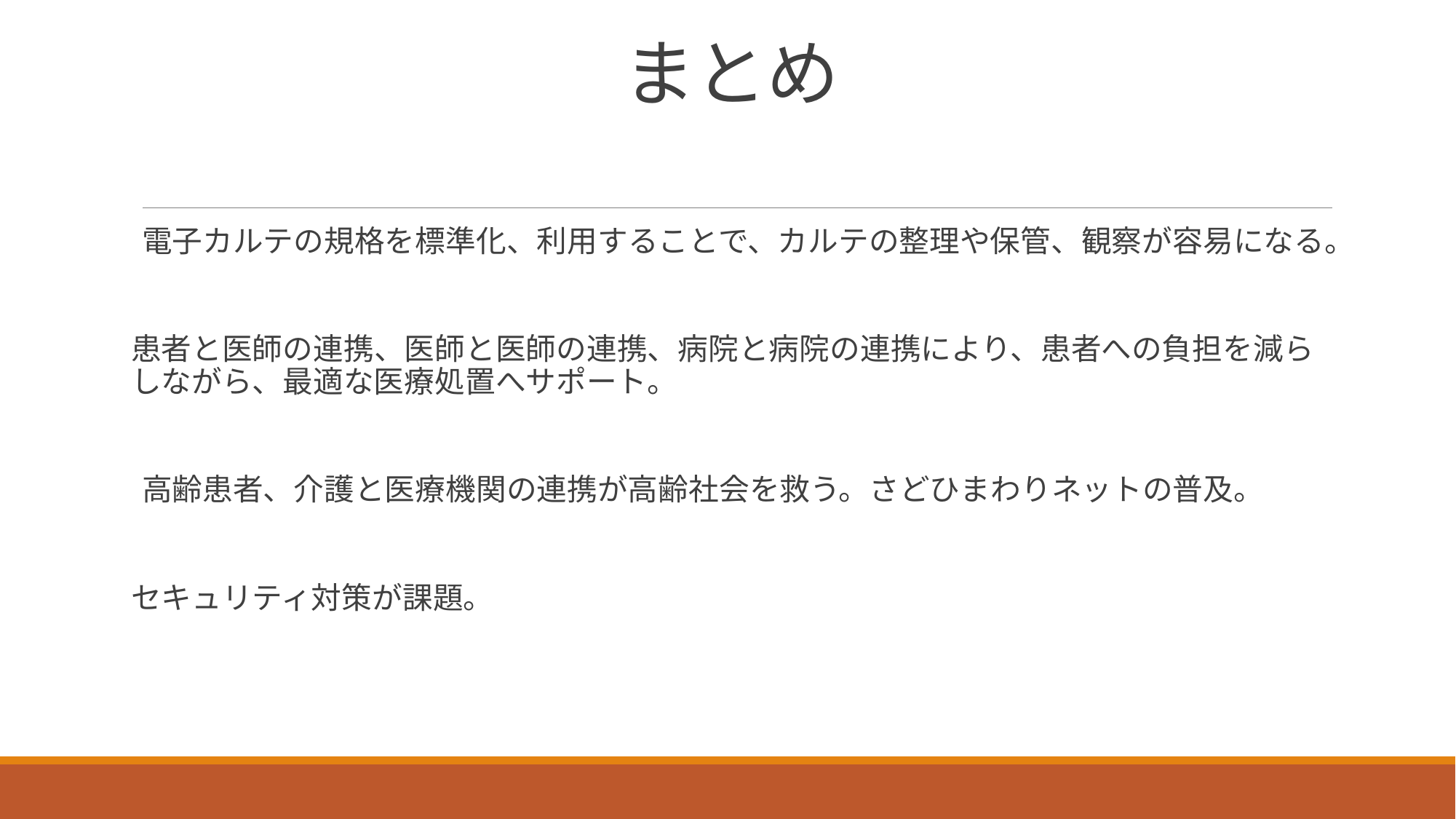

# まとめ
電子カルテの規格を標準化、利用することで、カルテの整理や保管、観察が容易になる。

患者と医師の連携、医師と医師の連携、病院と病院の連携により、患者への負担を減らしながら、最適な医療処置へサポート。

高齢患者、介護と医療機関の連携が高齢社会を救う。さどひまわりネットの普及。

セキュリティ対策が課題。